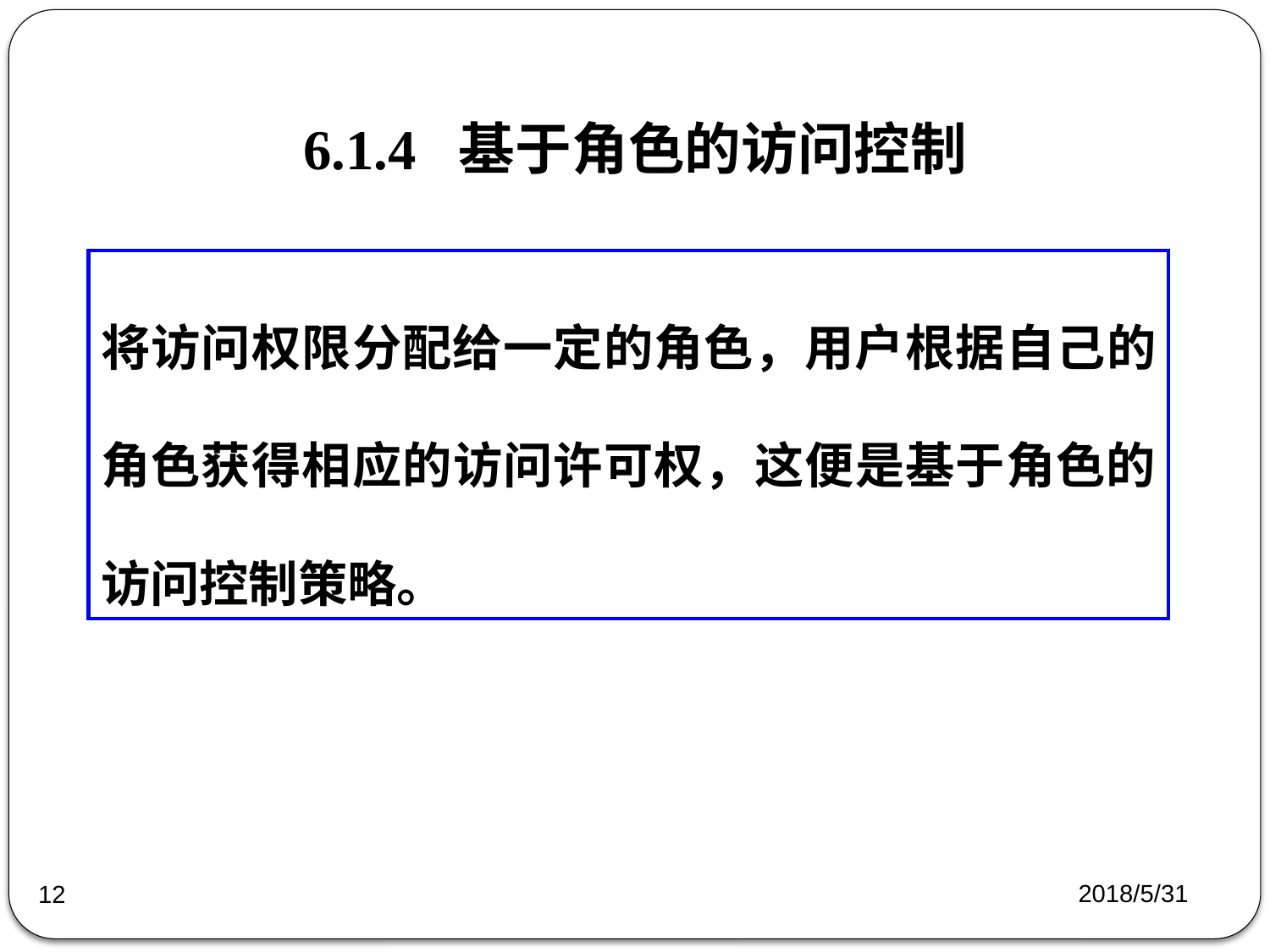

# 6.1.4  基于角色的访问控制
将访问权限分配给一定的角色，用户根据自己的角色获得相应的访问许可权，这便是基于角色的访问控制策略。
2018/5/31
12